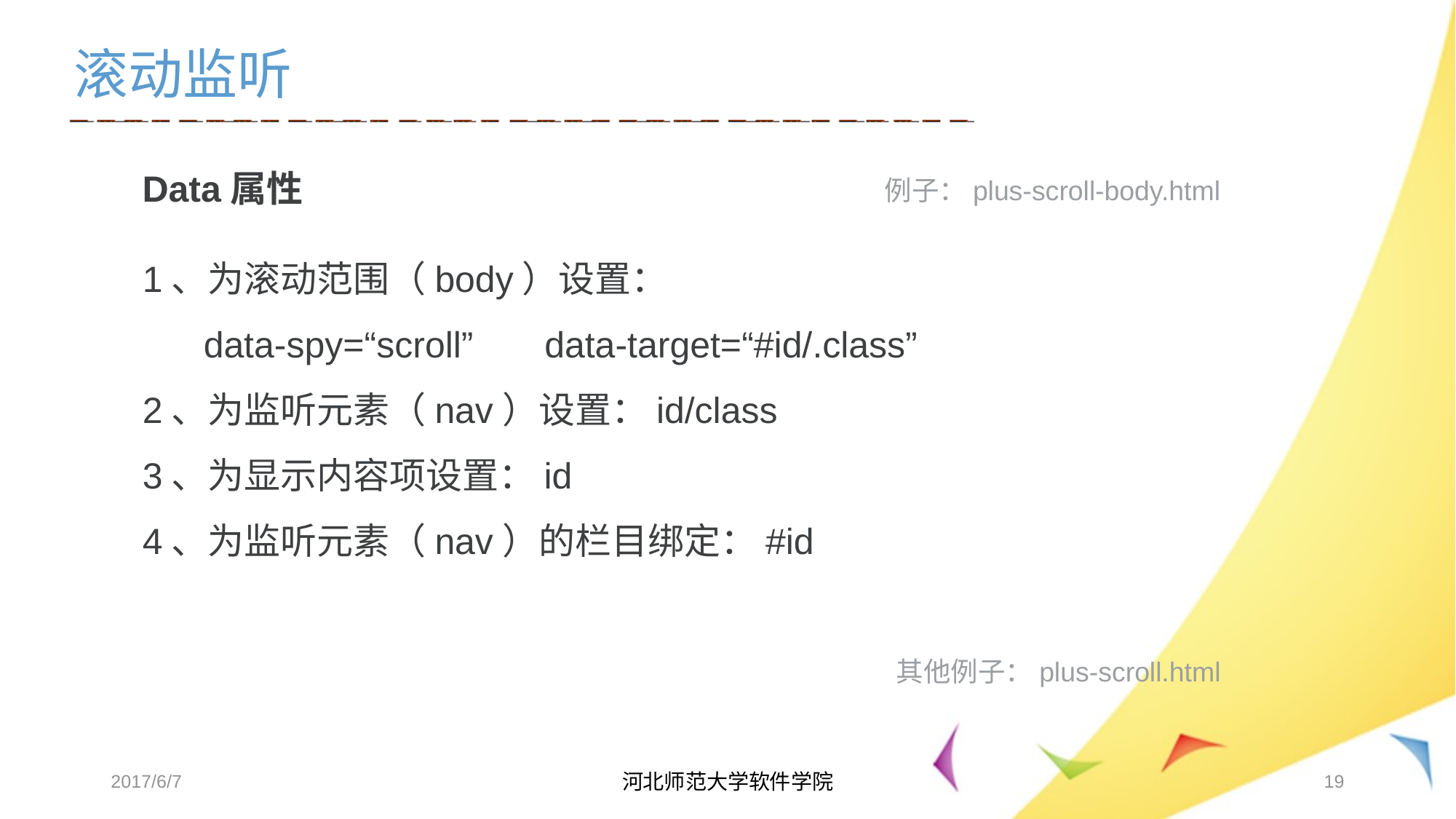

滚动监听
Data属性
例子：plus-scroll-body.html
1、为滚动范围（body）设置：
      data-spy=“scroll”       data-target=“#id/.class”
2、为监听元素（nav）设置：id/class
3、为显示内容项设置：id
4、为监听元素（nav）的栏目绑定：#id
其他例子：plus-scroll.html
2017/6/7
河北师范大学软件学院
19